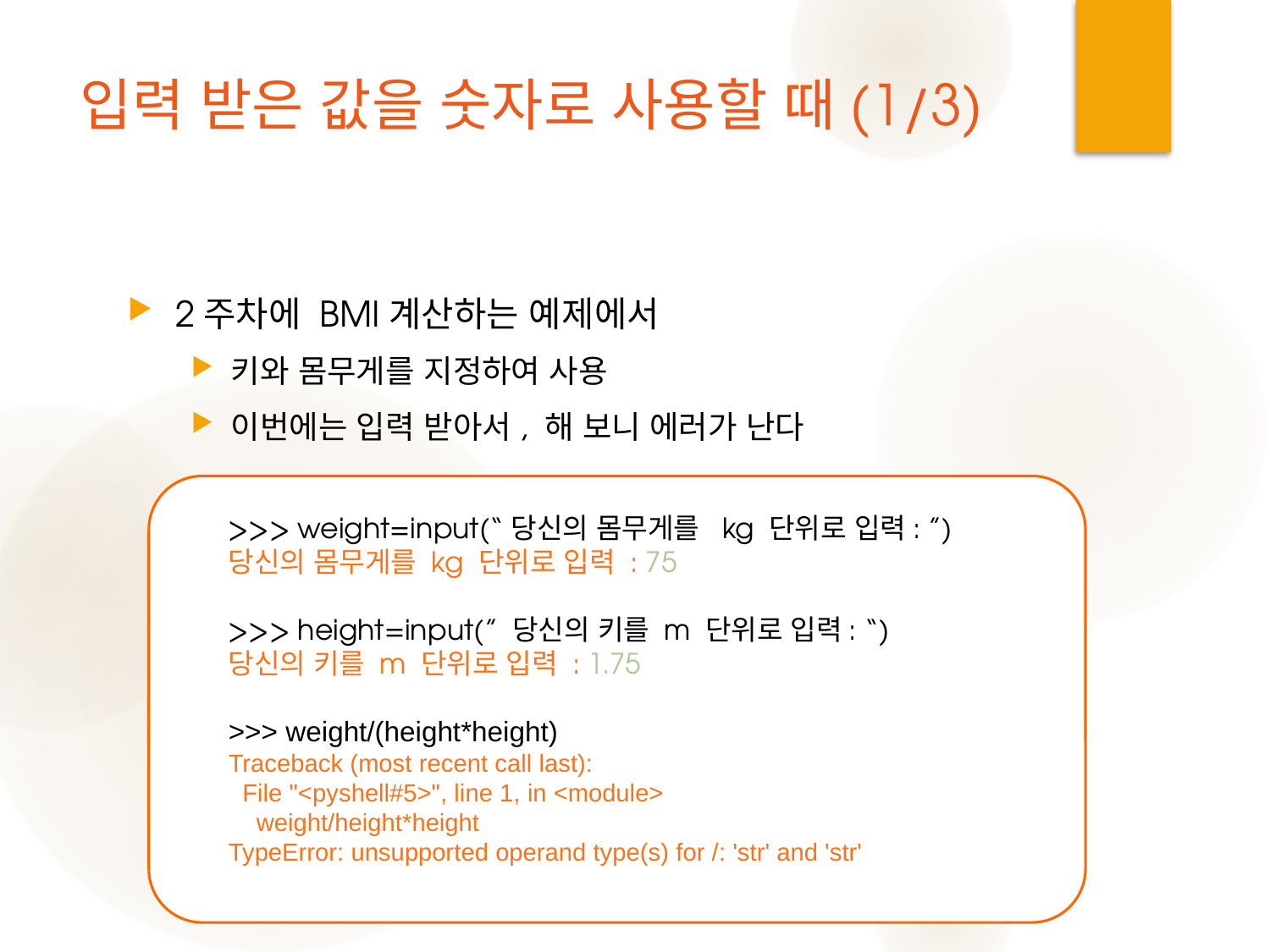

# 입력 받은 값을 숫자로 사용할 때(1/3)
2주차에 BMI계산하는 예제에서
키와 몸무게를 지정하여 사용
이번에는 입력 받아서, 해 보니 에러가 난다

>>> weight=input(“당신의 몸무게를  kg 단위로 입력: ”)
당신의 몸무게를 kg 단위로 입력 : 75

>>> height=input(” 당신의 키를 m 단위로 입력: “)
당신의 키를 m 단위로 입력 : 1.75

>>> weight/(height*height)
Traceback (most recent call last):
  File "<pyshell#5>", line 1, in <module>
    weight/height*height
TypeError: unsupported operand type(s) for /: 'str' and 'str'